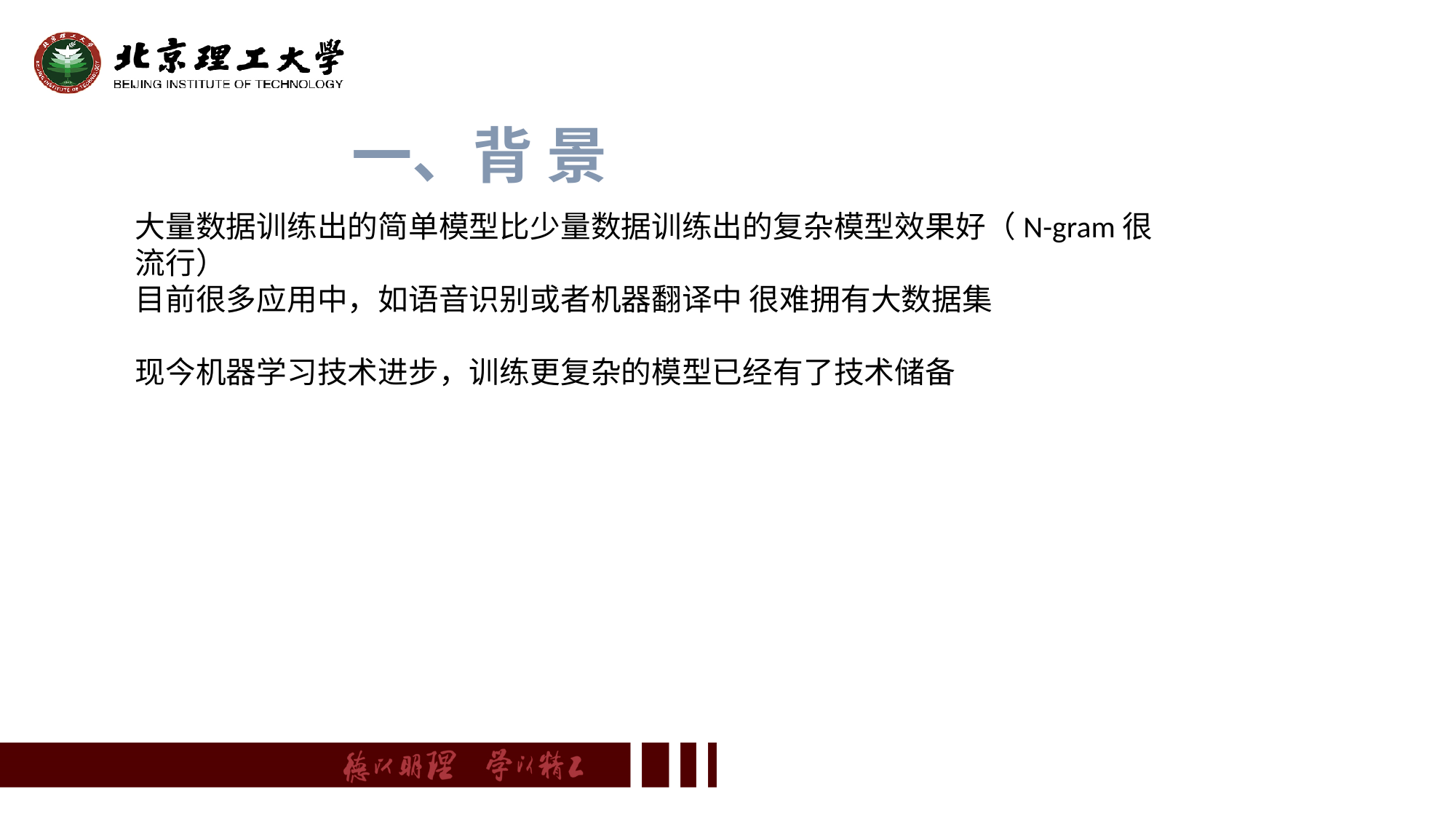

一、背 景
大量数据训练出的简单模型比少量数据训练出的复杂模型效果好（N-gram很流行）
目前很多应用中，如语音识别或者机器翻译中 很难拥有大数据集

现今机器学习技术进步，训练更复杂的模型已经有了技术储备